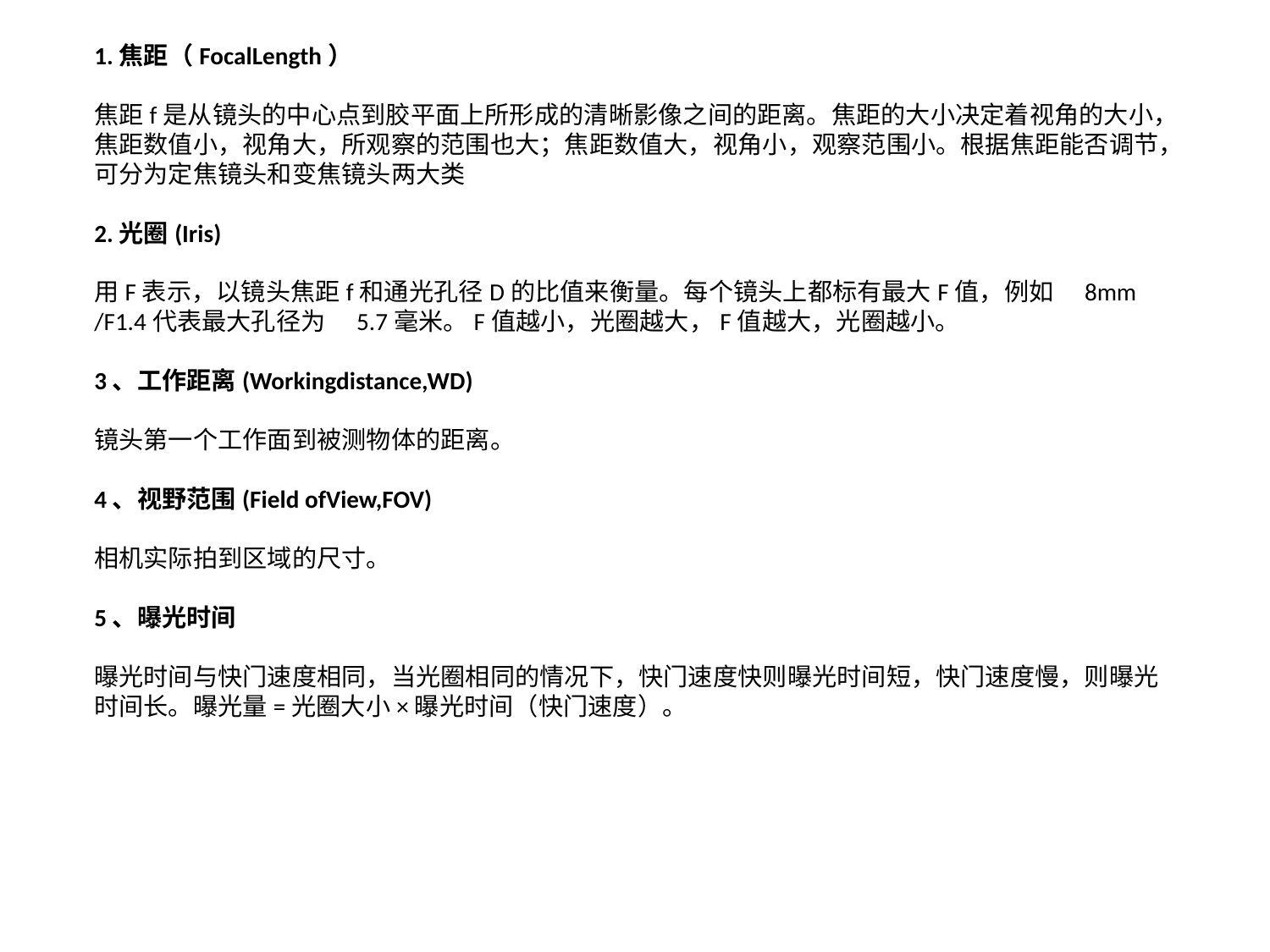

1.焦距（FocalLength）

焦距f是从镜头的中心点到胶平面上所形成的清晰影像之间的距离。焦距的大小决定着视角的大小，焦距数值小，视角大，所观察的范围也大；焦距数值大，视角小，观察范围小。根据焦距能否调节，可分为定焦镜头和变焦镜头两大类

2.光圈(Iris)

用F表示，以镜头焦距f和通光孔径D的比值来衡量。每个镜头上都标有最大F值，例如　8mm　/F1.4代表最大孔径为　5.7毫米。F值越小，光圈越大，F值越大，光圈越小。

3、工作距离(Workingdistance,WD)

镜头第一个工作面到被测物体的距离。

4、视野范围(Field ofView,FOV)

相机实际拍到区域的尺寸。

5、曝光时间

曝光时间与快门速度相同，当光圈相同的情况下，快门速度快则曝光时间短，快门速度慢，则曝光时间长。曝光量=光圈大小×曝光时间（快门速度）。